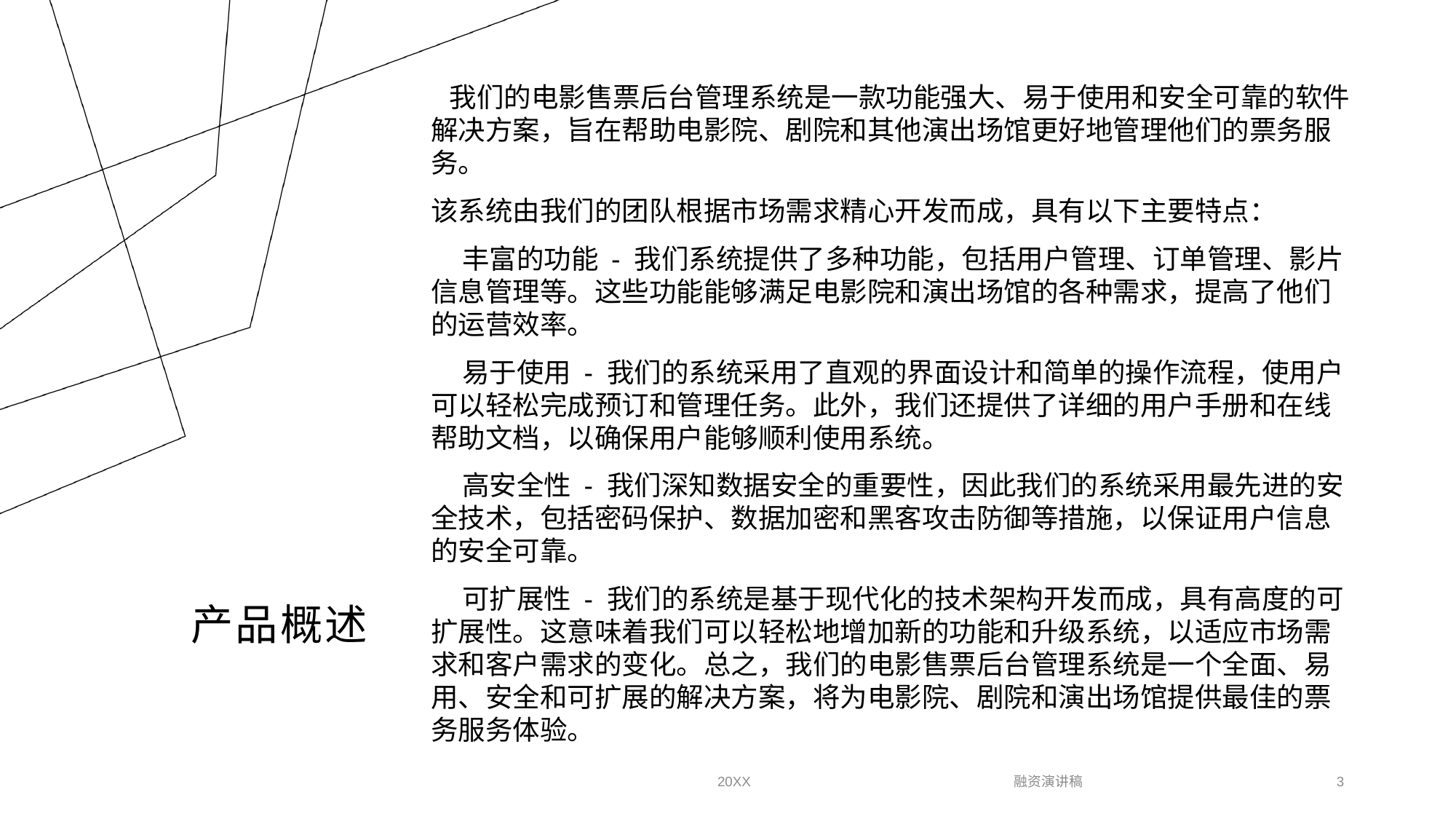

我们的电影售票后台管理系统是一款功能强大、易于使用和安全可靠的软件解决方案，旨在帮助电影院、剧院和其他演出场馆更好地管理他们的票务服务。
该系统由我们的团队根据市场需求精心开发而成，具有以下主要特点：
    丰富的功能 - 我们系统提供了多种功能，包括用户管理、订单管理、影片信息管理等。这些功能能够满足电影院和演出场馆的各种需求，提高了他们的运营效率。
    易于使用 - 我们的系统采用了直观的界面设计和简单的操作流程，使用户可以轻松完成预订和管理任务。此外，我们还提供了详细的用户手册和在线帮助文档，以确保用户能够顺利使用系统。
    高安全性 - 我们深知数据安全的重要性，因此我们的系统采用最先进的安全技术，包括密码保护、数据加密和黑客攻击防御等措施，以保证用户信息的安全可靠。
    可扩展性 - 我们的系统是基于现代化的技术架构开发而成，具有高度的可扩展性。这意味着我们可以轻松地增加新的功能和升级系统，以适应市场需求和客户需求的变化。总之，我们的电影售票后台管理系统是一个全面、易用、安全和可扩展的解决方案，将为电影院、剧院和演出场馆提供最佳的票务服务体验。

# 产品概述
20XX
融资演讲稿
3